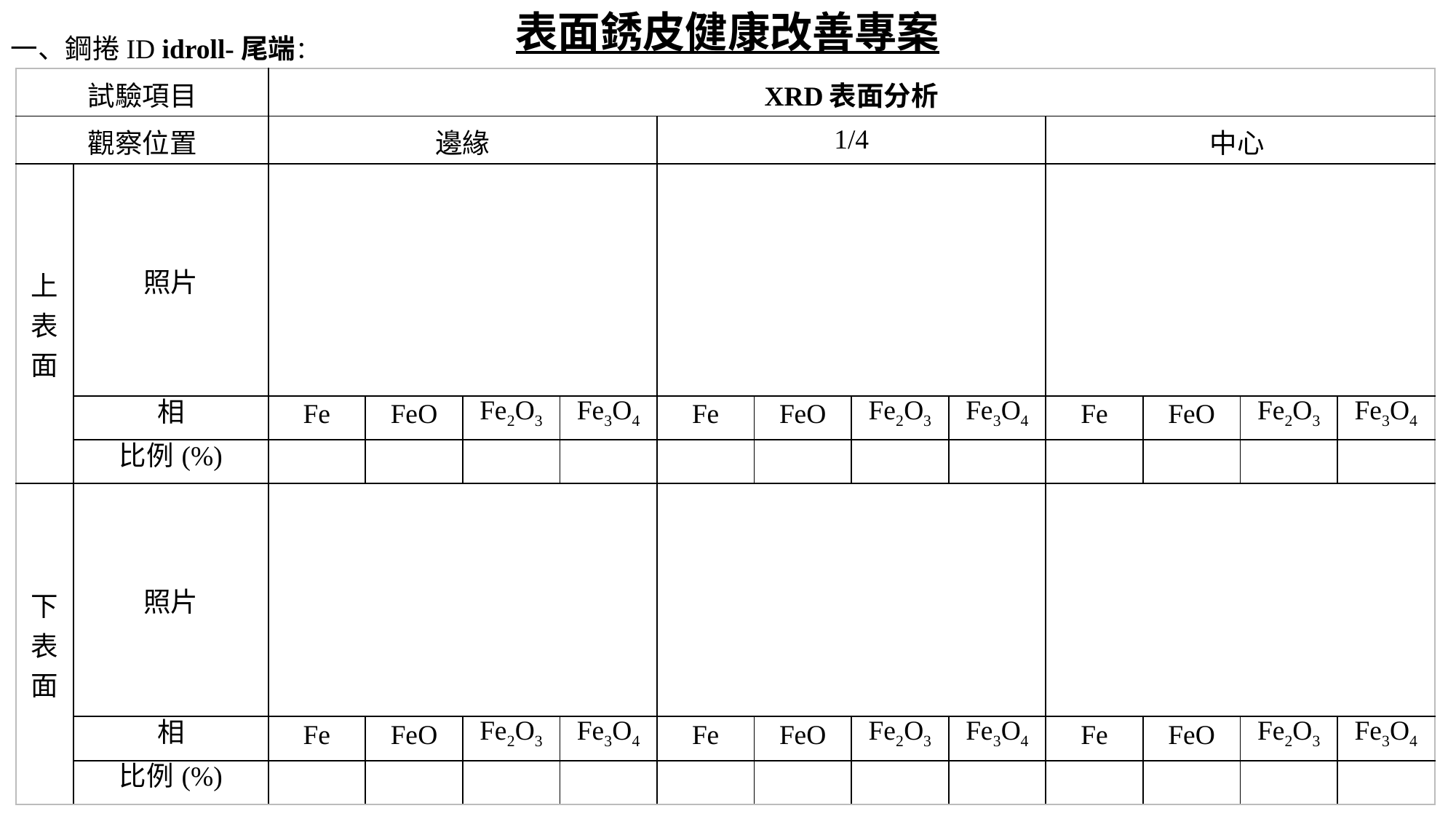

表面銹皮健康改善專案
一、鋼捲ID idroll-尾端：
| 試驗項目 |  | XRD表面分析 |  |  |  |  |  |  |  |  |  |  |  |
| --- | --- | --- | --- | --- | --- | --- | --- | --- | --- | --- | --- | --- | --- |
| 觀察位置 |  | 邊緣 |  |  |  | 1/4 |  |  |  | 中心 |  |  |  |
| 上表面 | 照片 |  |  |  |  |  |  |  |  |  |  |  |  |
|  | 相 | Fe | FeO | Fe2O3 | Fe3O4 | Fe | FeO | Fe2O3 | Fe3O4 | Fe | FeO | Fe2O3 | Fe3O4 |
|  | 比例(%) |  |  |  |  |  |  |  |  |  |  |  |  |
| 下表面 | 照片 |  |  |  |  |  |  |  |  |  |  |  |  |
|  | 相 | Fe | FeO | Fe2O3 | Fe3O4 | Fe | FeO | Fe2O3 | Fe3O4 | Fe | FeO | Fe2O3 | Fe3O4 |
|  | 比例(%) |  |  |  |  |  |  |  |  |  |  |  |  |